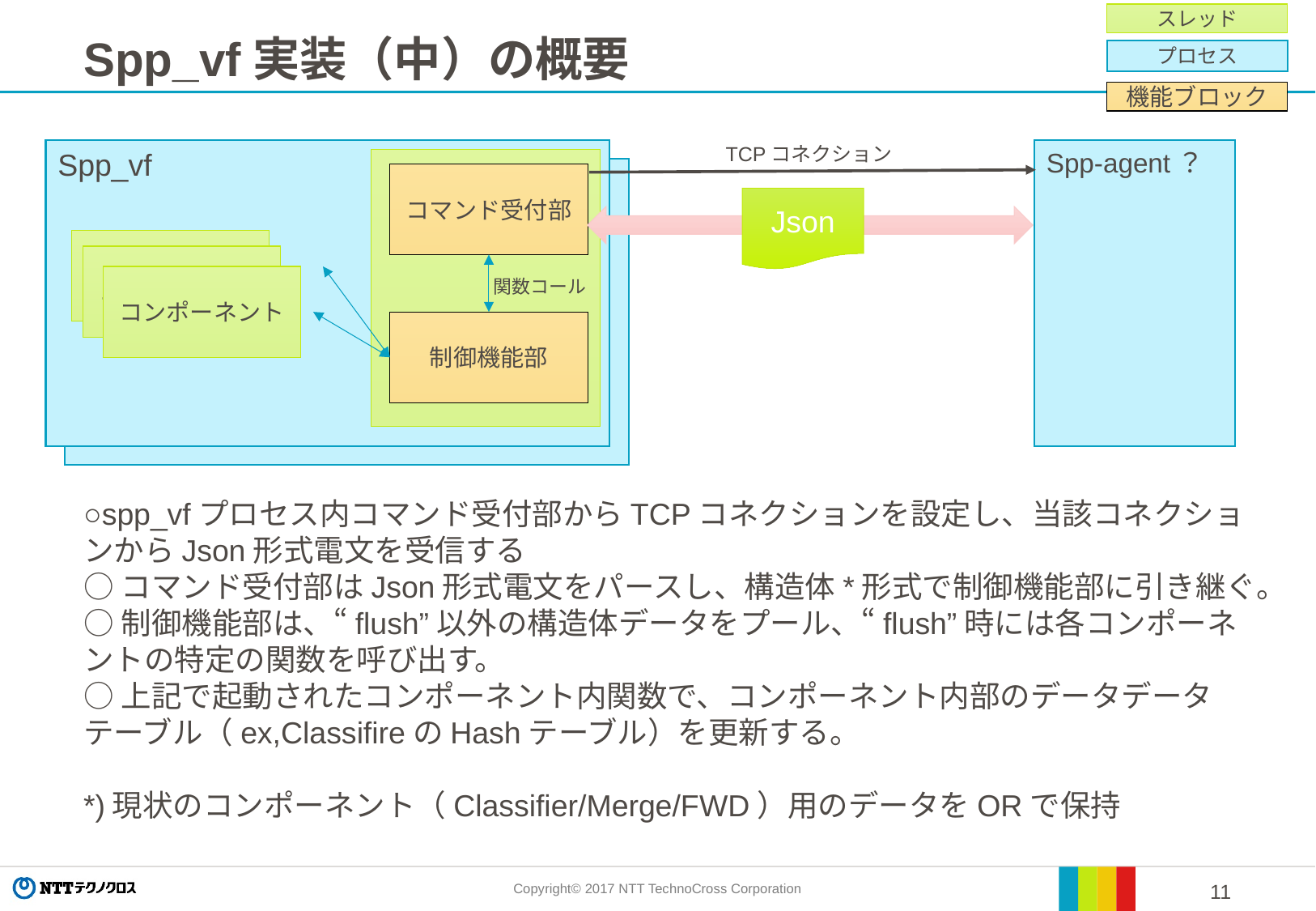

スレッド
# Spp_vf実装（中）の概要
プロセス
機能ブロック
TCPコネクション
Spp_vf
Spp-agent？

コマンド受付部
Json

制御機能部
コンポーネント
コンポーネント
関数コール
制御機能部
○spp_vfプロセス内コマンド受付部からTCPコネクションを設定し、当該コネクションからJson形式電文を受信する
○コマンド受付部はJson形式電文をパースし、構造体*形式で制御機能部に引き継ぐ。
○制御機能部は、“flush”以外の構造体データをプール、“flush”時には各コンポーネントの特定の関数を呼び出す。
○上記で起動されたコンポーネント内関数で、コンポーネント内部のデータデータテーブル（ex,ClassifireのHashテーブル）を更新する。

*)現状のコンポーネント（Classifier/Merge/FWD）用のデータをORで保持